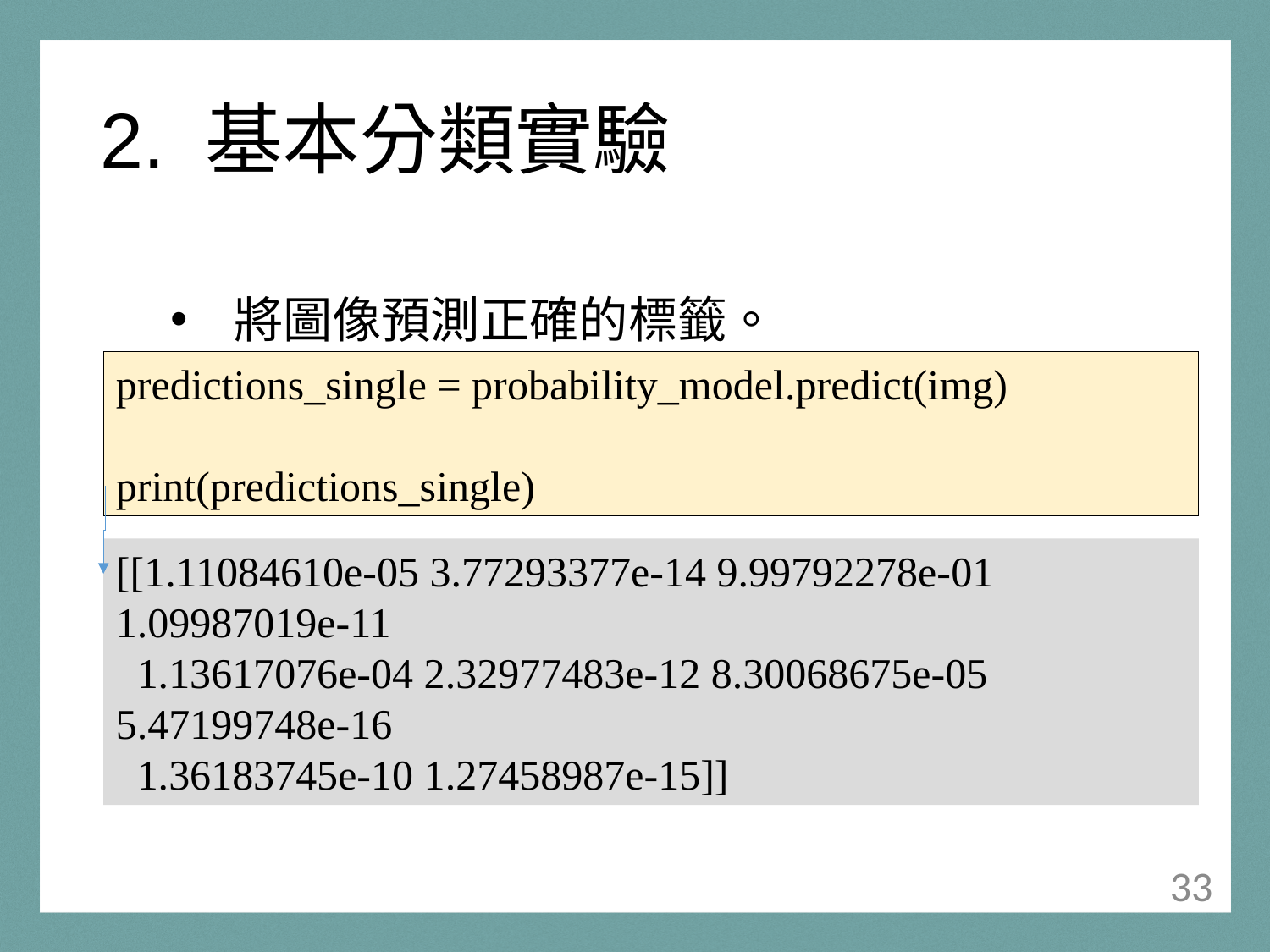

# 2. 基本分類實驗
將圖像預測正確的標籤。
predictions_single = probability_model.predict(img)

print(predictions_single)
[[1.11084610e-05 3.77293377e-14 9.99792278e-01 1.09987019e-11
  1.13617076e-04 2.32977483e-12 8.30068675e-05 5.47199748e-16
  1.36183745e-10 1.27458987e-15]]
33